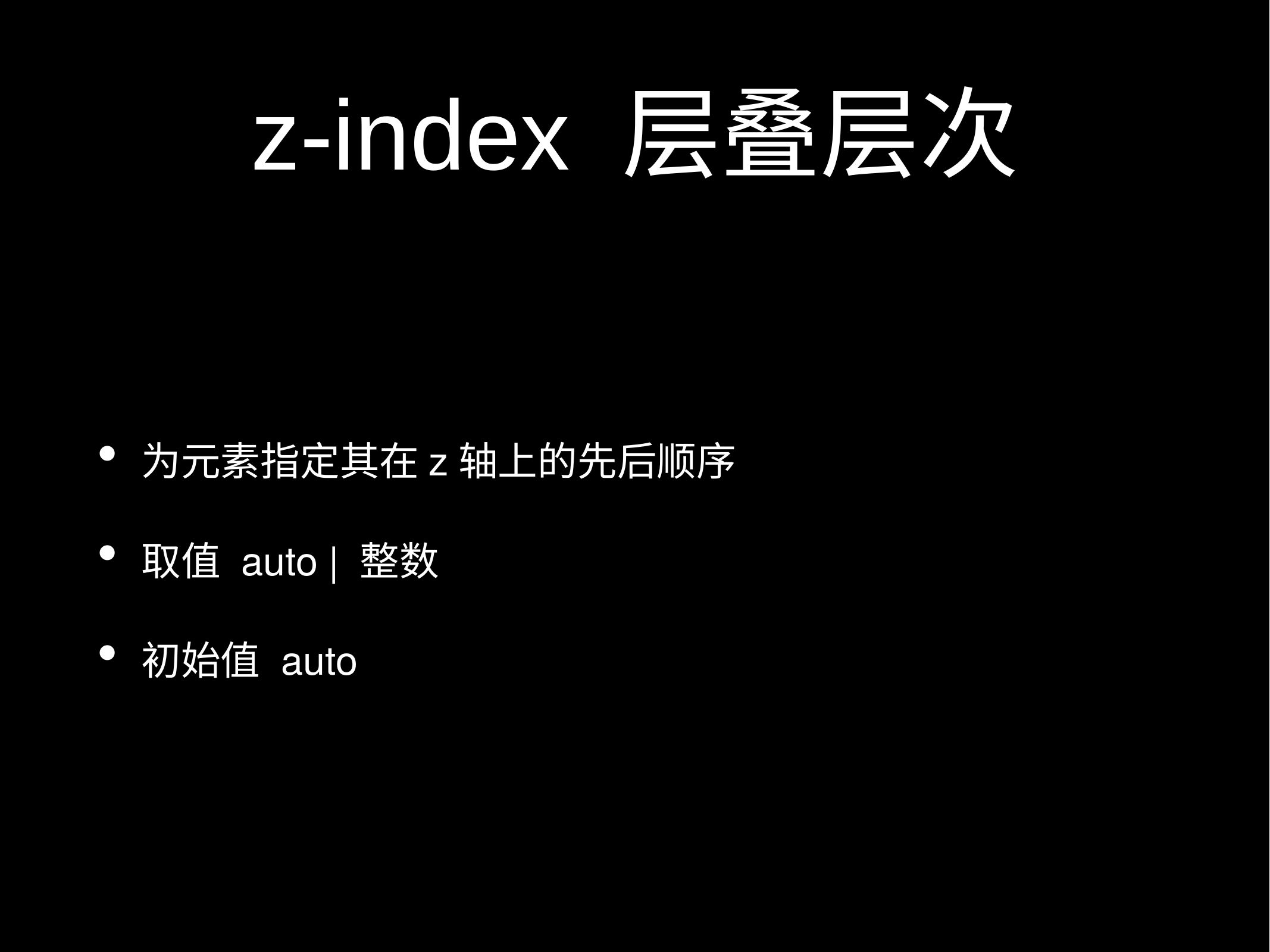

# z-index 层叠层次
为元素指定其在z轴上的先后顺序
取值 auto | 整数
初始值 auto